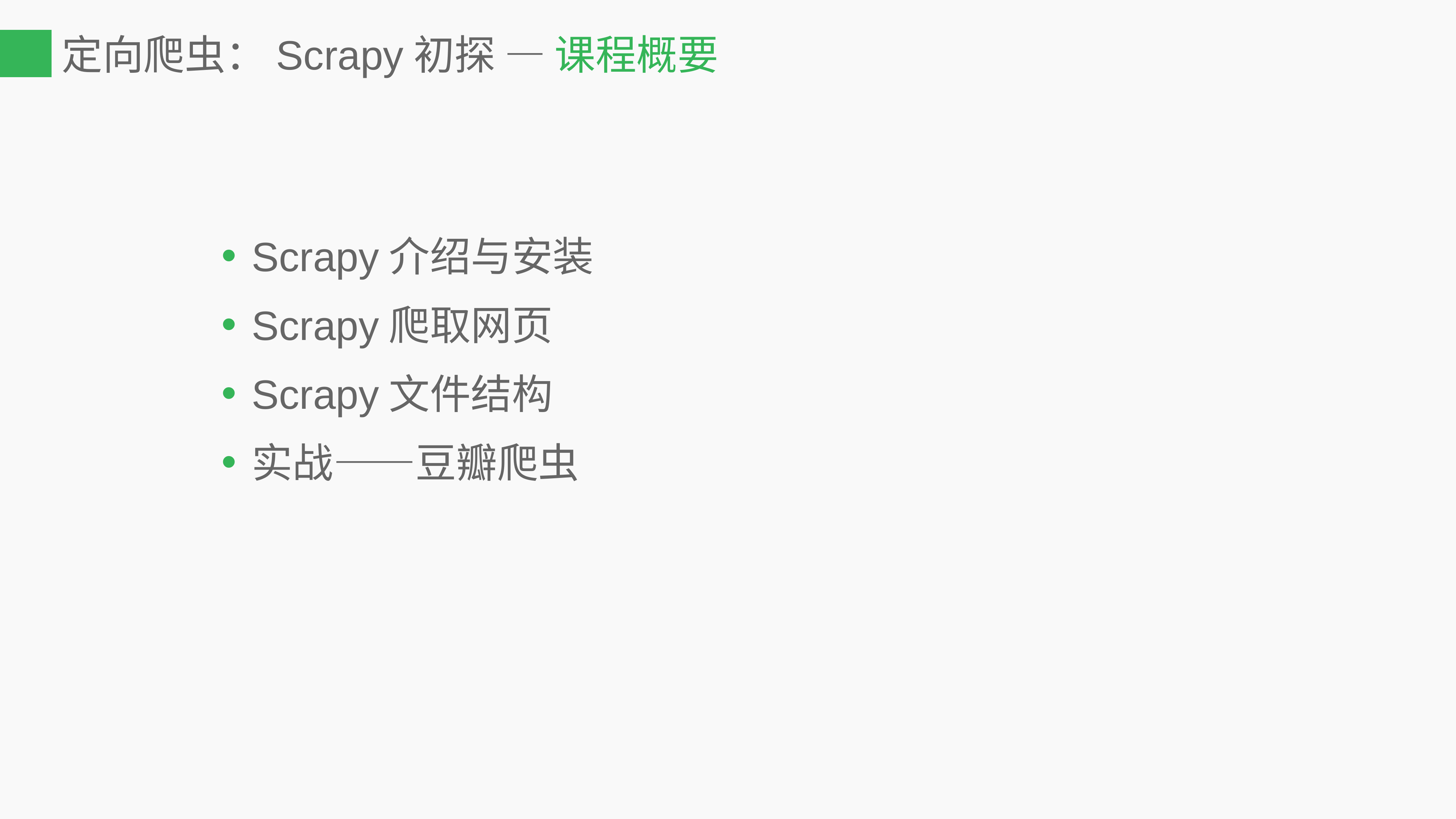

# 定向爬虫：Scrapy初探 — 课程概要
Scrapy介绍与安装
Scrapy爬取网页
Scrapy文件结构
实战——豆瓣爬虫